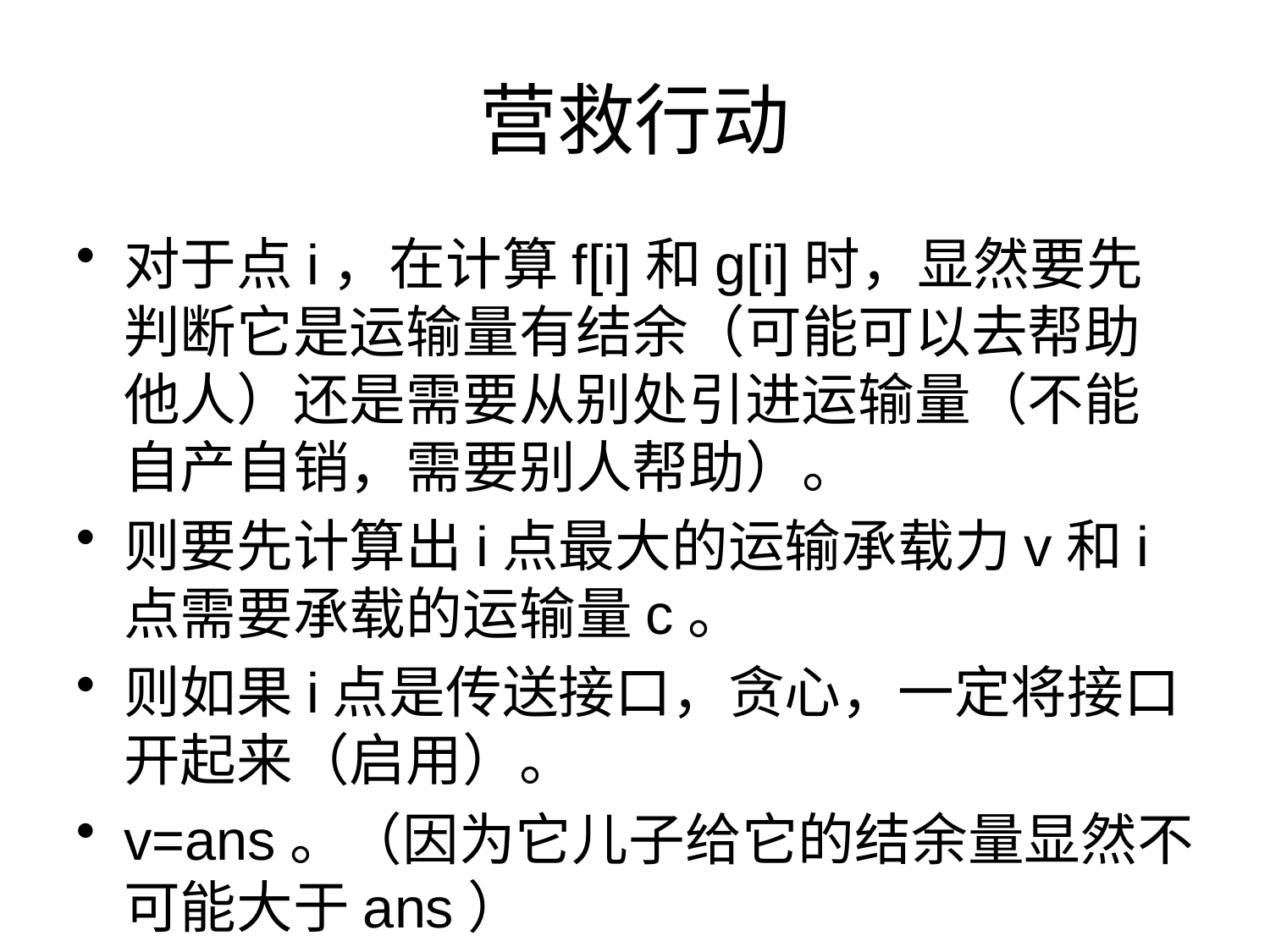

# 营救行动
对于点i，在计算f[i]和g[i]时，显然要先判断它是运输量有结余（可能可以去帮助他人）还是需要从别处引进运输量（不能自产自销，需要别人帮助）。
则要先计算出i点最大的运输承载力v和i点需要承载的运输量c。
则如果i点是传送接口，贪心，一定将接口开起来（启用）。
v=ans。（因为它儿子给它的结余量显然不可能大于ans）